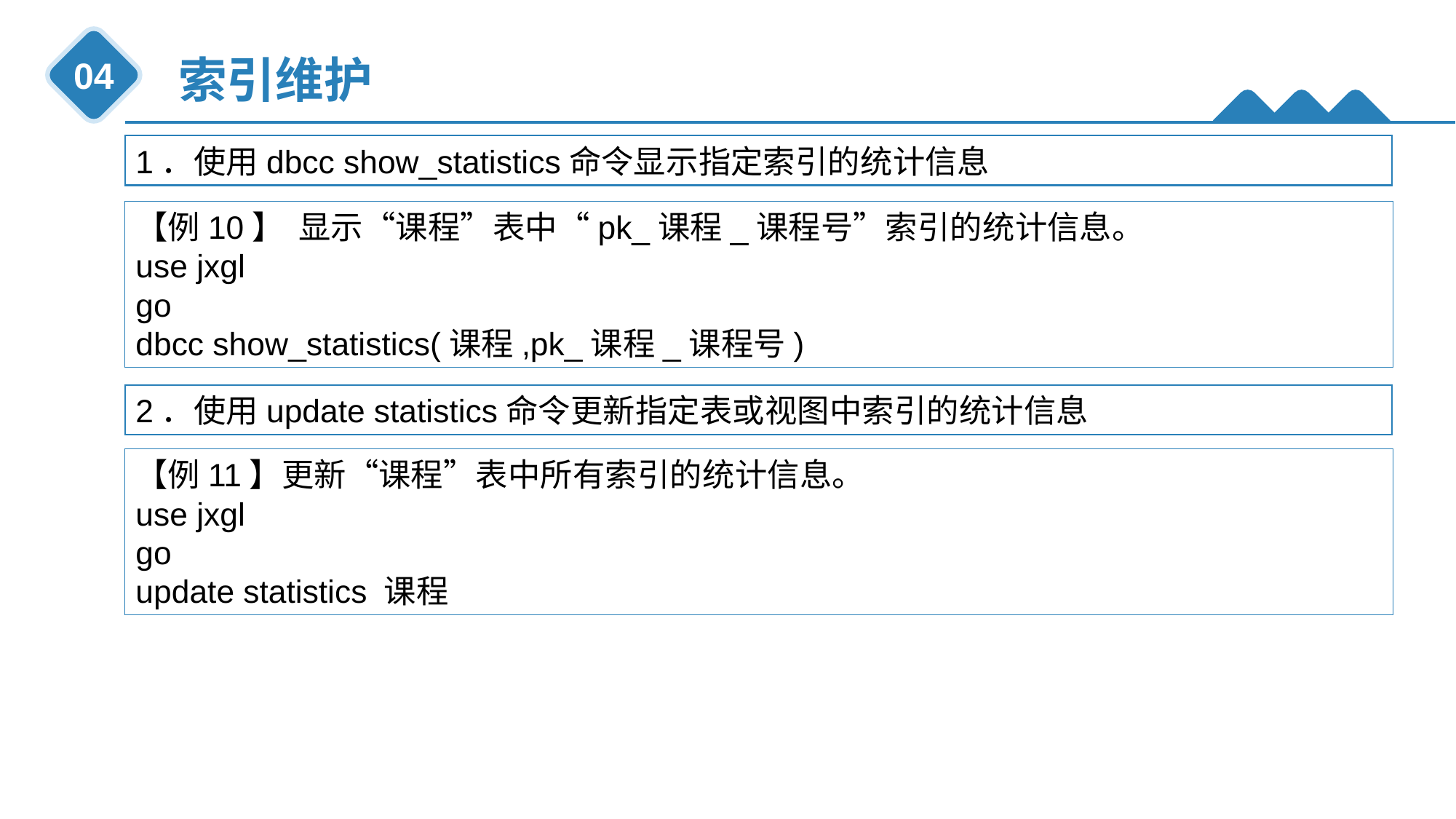

索引维护
04

1．使用dbcc show_statistics命令显示指定索引的统计信息
【例10】  显示“课程”表中“pk_课程_课程号”索引的统计信息。
use jxgl
go
dbcc show_statistics(课程,pk_课程_课程号)
数据库原理与应用
2．使用update statistics命令更新指定表或视图中索引的统计信息
【例11】更新“课程”表中所有索引的统计信息。
use jxgl
go
update statistics 课程